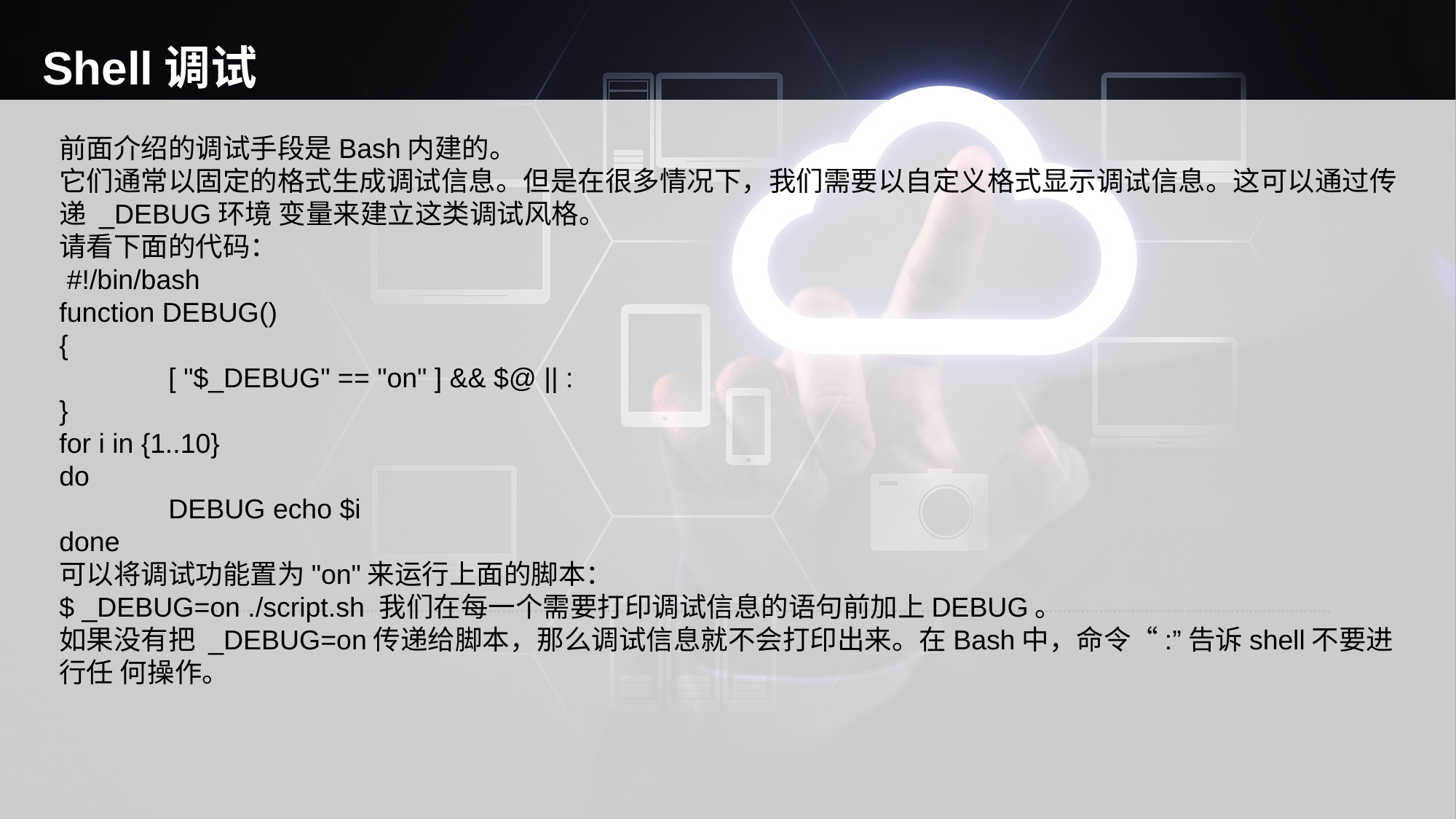

# Shell调试
前面介绍的调试手段是Bash内建的。
它们通常以固定的格式生成调试信息。但是在很多情况下，我们需要以自定义格式显示调试信息。这可以通过传递 _DEBUG环境 变量来建立这类调试风格。
请看下面的代码：
 #!/bin/bash
function DEBUG()
{
 	[ "$_DEBUG" == "on" ] && $@ || :
}
for i in {1..10}
do
	DEBUG echo $i
done
可以将调试功能置为"on"来运行上面的脚本：
$ _DEBUG=on ./script.sh 我们在每一个需要打印调试信息的语句前加上DEBUG。
如果没有把 _DEBUG=on传递给脚本，那么调试信息就不会打印出来。在Bash中，命令“:”告诉shell不要进行任 何操作。